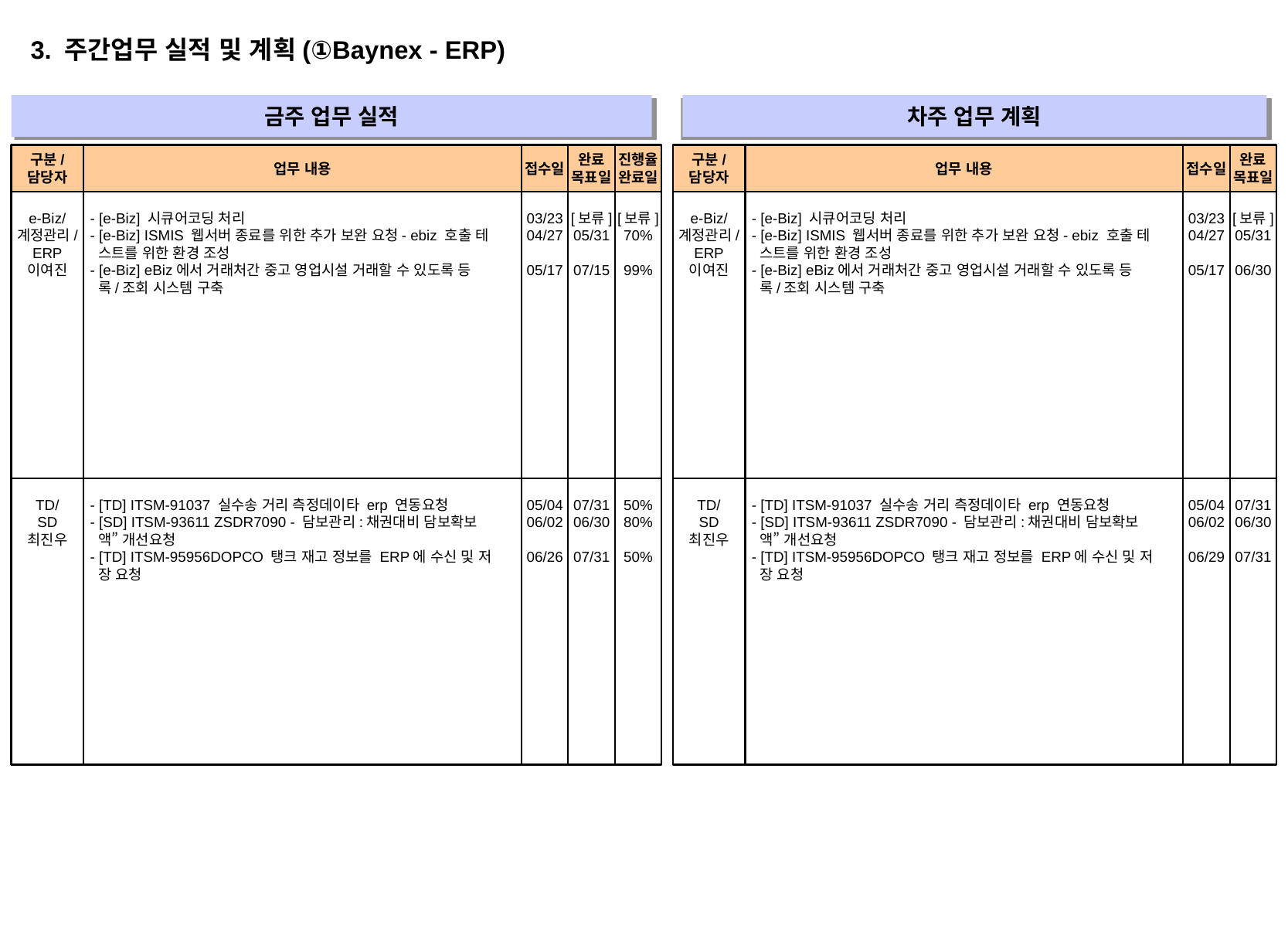

3. 주간업무 실적 및 계획(①Baynex - ERP)
금주 업무 실적
차주 업무 계획
" "
" "
구분/
담당자
업무 내용
접수일
완료
목표일
진행율
완료일
구분/
담당자
업무 내용
접수일
완료
목표일
e-Biz/
계정관리/
ERP
이여진

- [e-Biz] 시큐어코딩 처리
- [e-Biz] ISMIS 웹서버 종료를 위한 추가 보완 요청- ebiz 호출 테
  스트를 위한 환경 조성
- [e-Biz] eBiz에서 거래처간 중고 영업시설 거래할 수 있도록 등
  록/조회 시스템 구축
03/23
04/27
05/17
[보류]
05/31
07/15
[보류]
70%
99%
e-Biz/
계정관리/
ERP
이여진

- [e-Biz] 시큐어코딩 처리
- [e-Biz] ISMIS 웹서버 종료를 위한 추가 보완 요청- ebiz 호출 테
  스트를 위한 환경 조성
- [e-Biz] eBiz에서 거래처간 중고 영업시설 거래할 수 있도록 등
  록/조회 시스템 구축
03/23
04/27
05/17
[보류]
05/31
06/30
TD/
SD
최진우

- [TD] ITSM-91037 실수송 거리 측정데이타 erp 연동요청
- [SD] ITSM-93611 ZSDR7090 - 담보관리:채권대비 담보확보
  액” 개선요청
- [TD] ITSM-95956DOPCO 탱크 재고 정보를 ERP에 수신 및 저
  장 요청
05/04
06/02
06/26
07/31
06/30
07/31
50%
80%
50%
TD/
SD
최진우

- [TD] ITSM-91037 실수송 거리 측정데이타 erp 연동요청
- [SD] ITSM-93611 ZSDR7090 - 담보관리:채권대비 담보확보
  액” 개선요청
- [TD] ITSM-95956DOPCO 탱크 재고 정보를 ERP에 수신 및 저
  장 요청
05/04
06/02
06/29
07/31
06/30
07/31